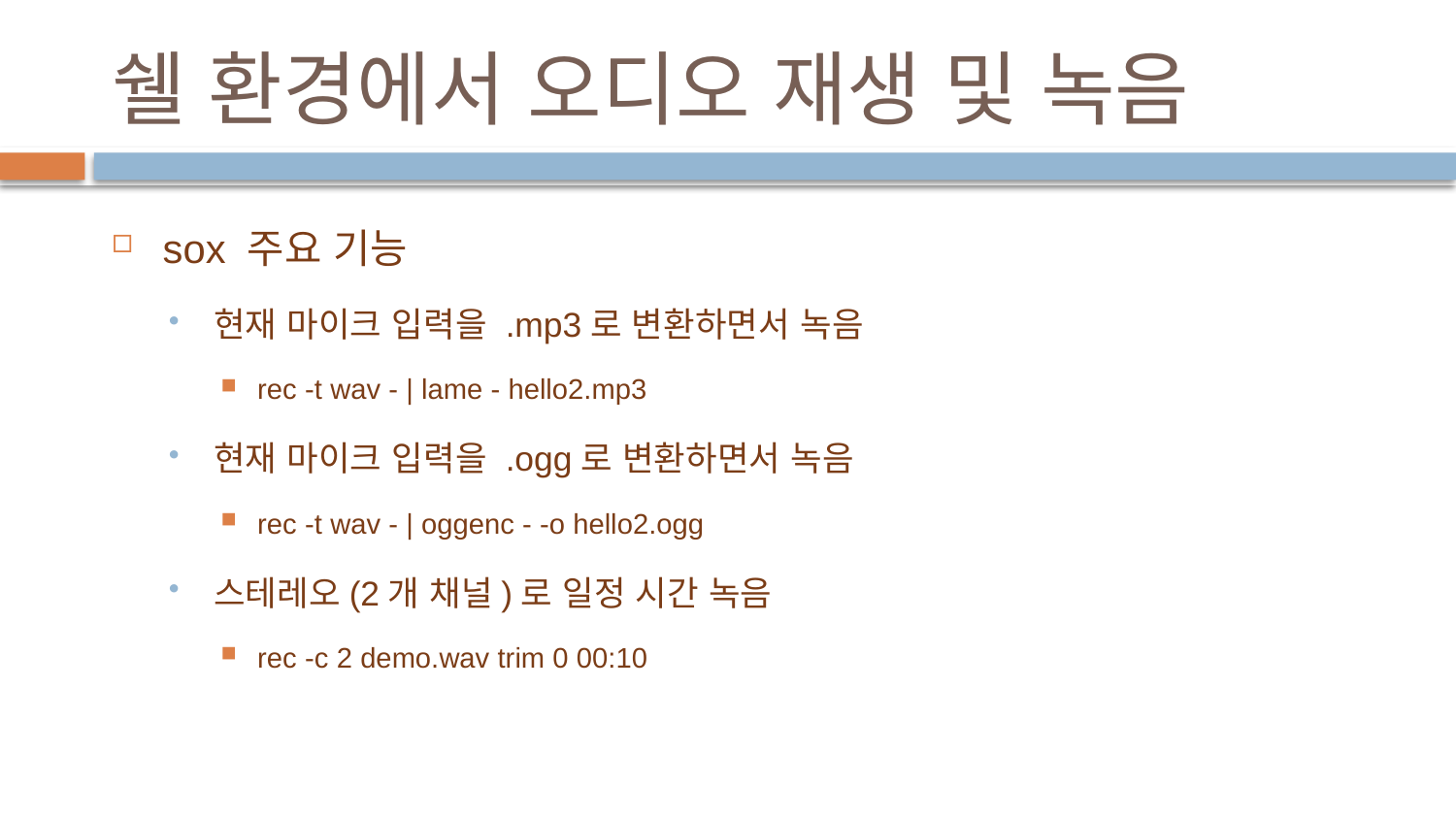

# 쉘 환경에서 오디오 재생 및 녹음
sox 주요 기능
현재 마이크 입력을 .mp3로 변환하면서 녹음
rec -t wav - | lame - hello2.mp3
현재 마이크 입력을 .ogg로 변환하면서 녹음
rec -t wav - | oggenc - -o hello2.ogg
스테레오(2개 채널)로 일정 시간 녹음
rec -c 2 demo.wav trim 0 00:10